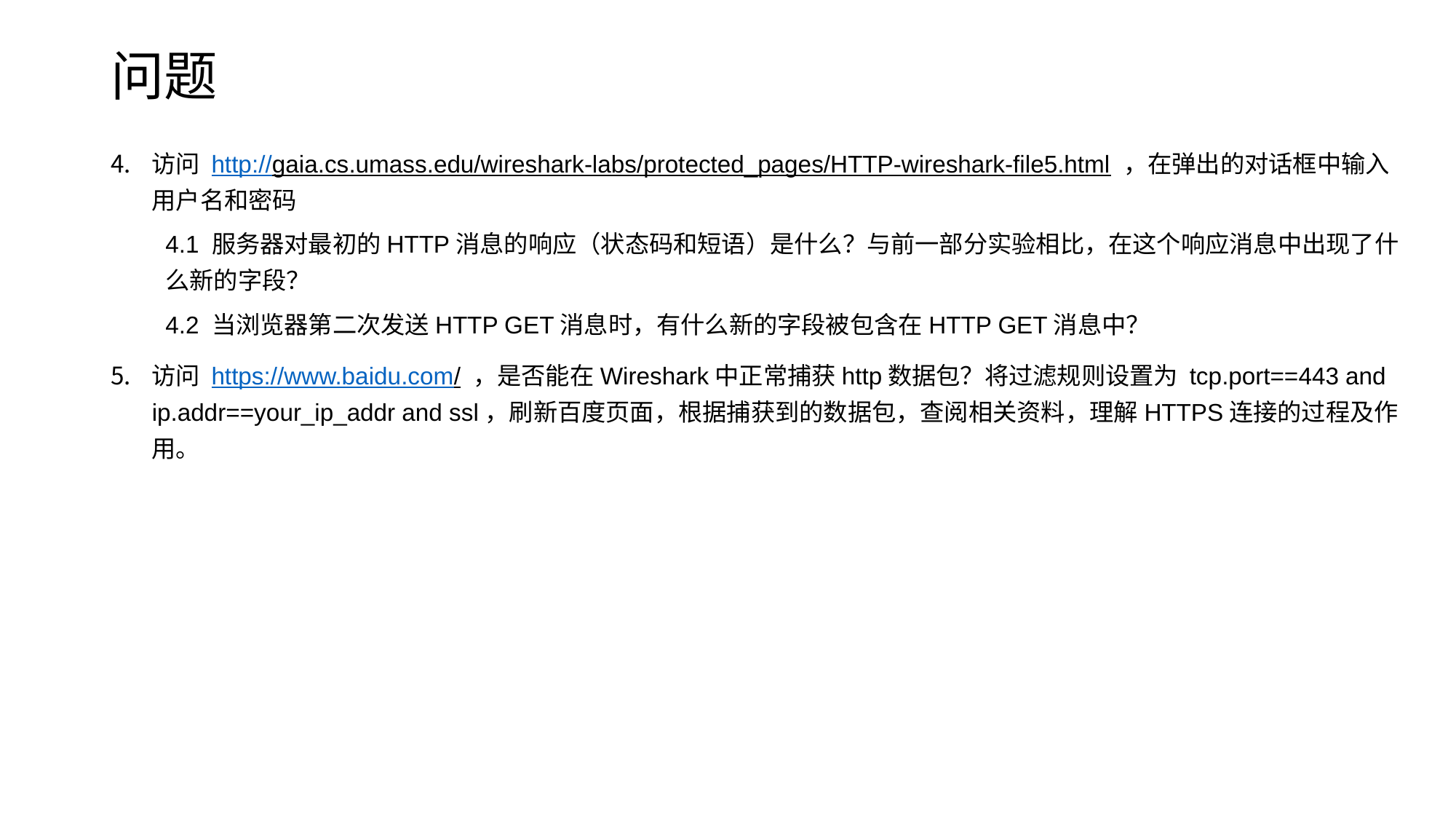

# 问题
访问 http://gaia.cs.umass.edu/wireshark-labs/protected_pages/HTTP-wireshark-file5.html ，在弹出的对话框中输入用户名和密码
4.1 服务器对最初的HTTP消息的响应（状态码和短语）是什么？与前一部分实验相比，在这个响应消息中出现了什么新的字段？
4.2 当浏览器第二次发送HTTP GET消息时，有什么新的字段被包含在HTTP GET消息中？
访问 https://www.baidu.com/ ，是否能在Wireshark中正常捕获http数据包？将过滤规则设置为 tcp.port==443 and ip.addr==your_ip_addr and ssl，刷新百度页面，根据捕获到的数据包，查阅相关资料，理解HTTPS连接的过程及作用。